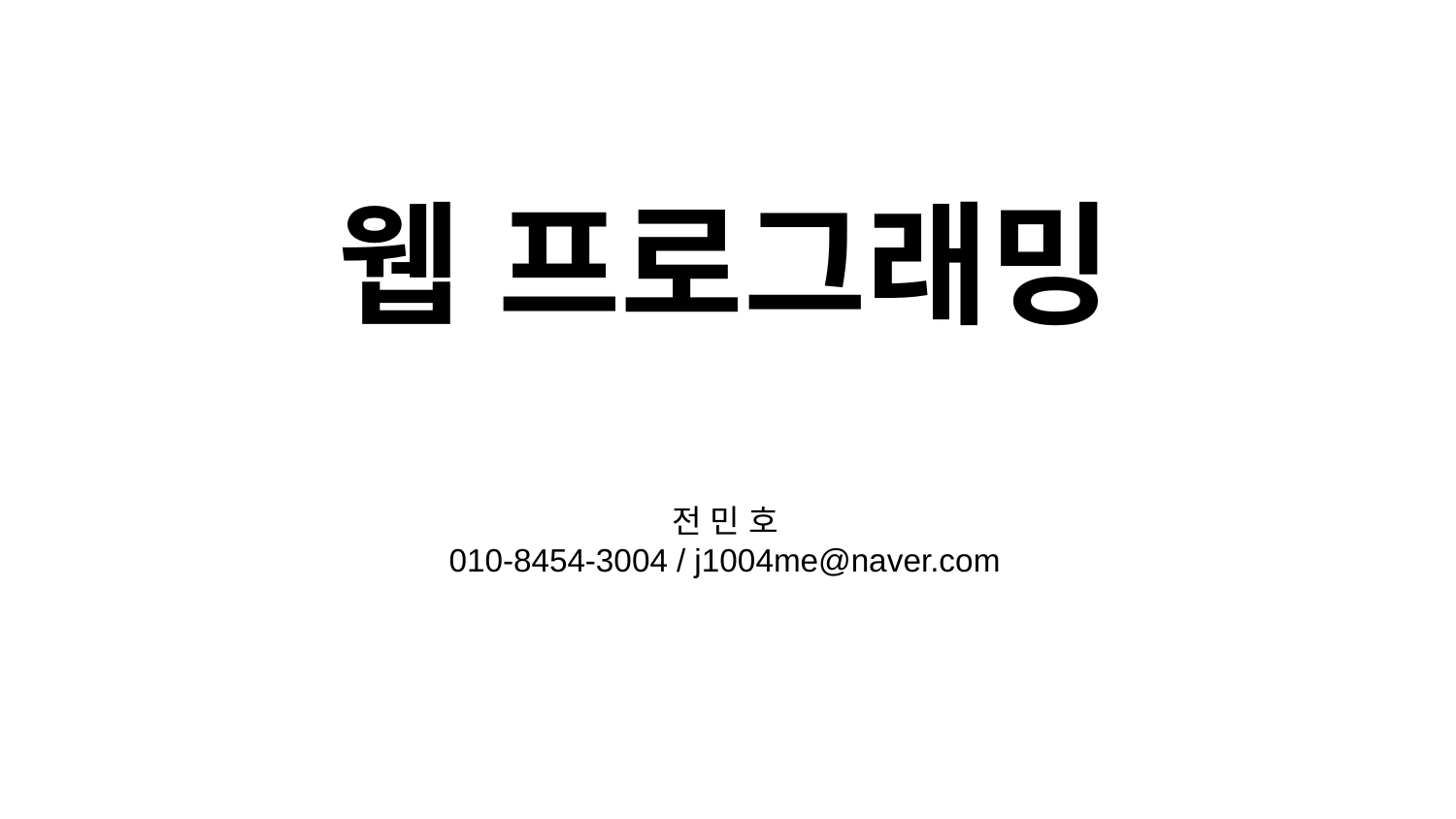

웹 프로그래밍
전 민 호
010-8454-3004 / j1004me@naver.com